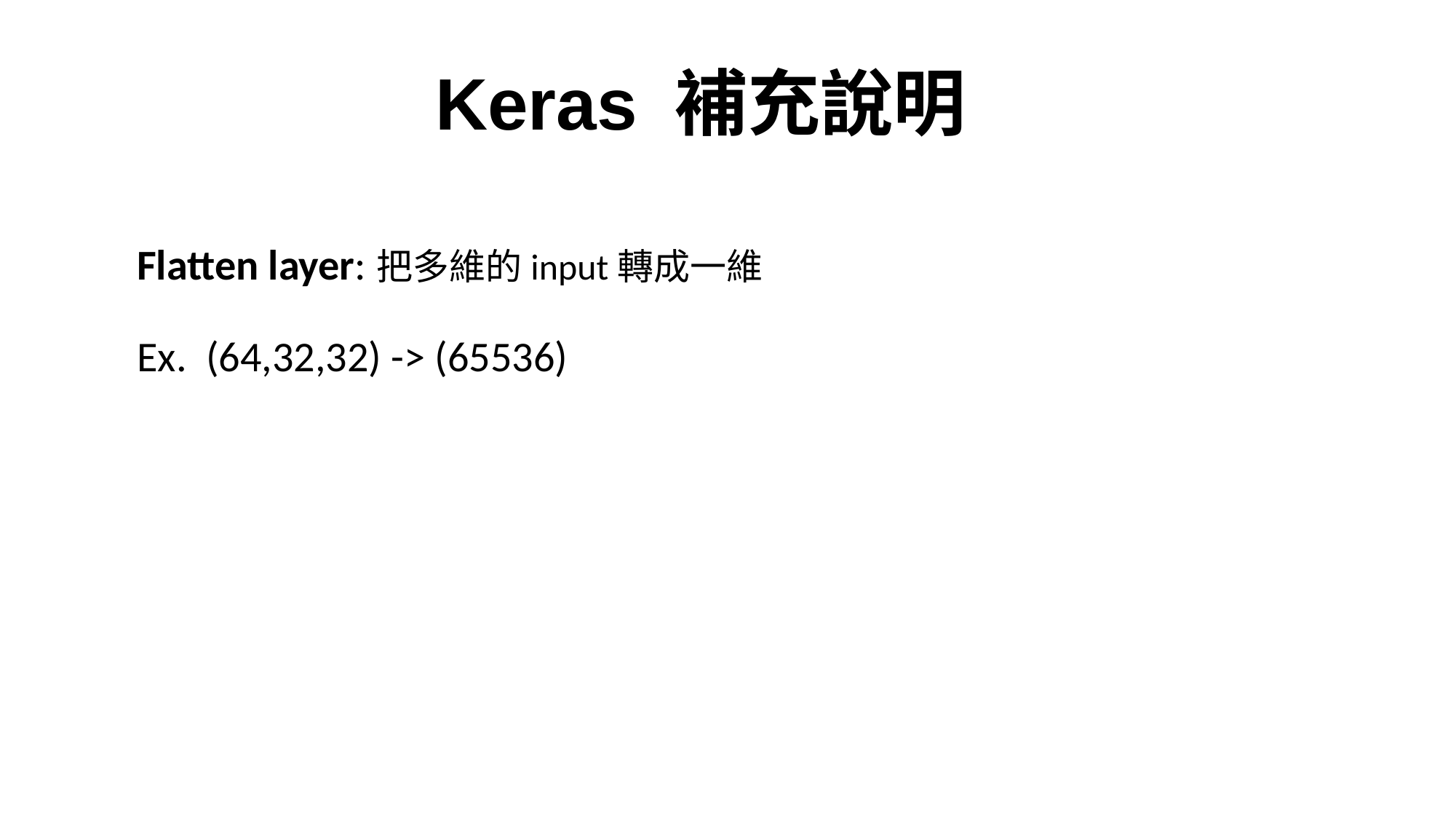

# Keras 補充說明
Flatten layer:把多維的input轉成一維
Ex.  (64,32,32) -> (65536)